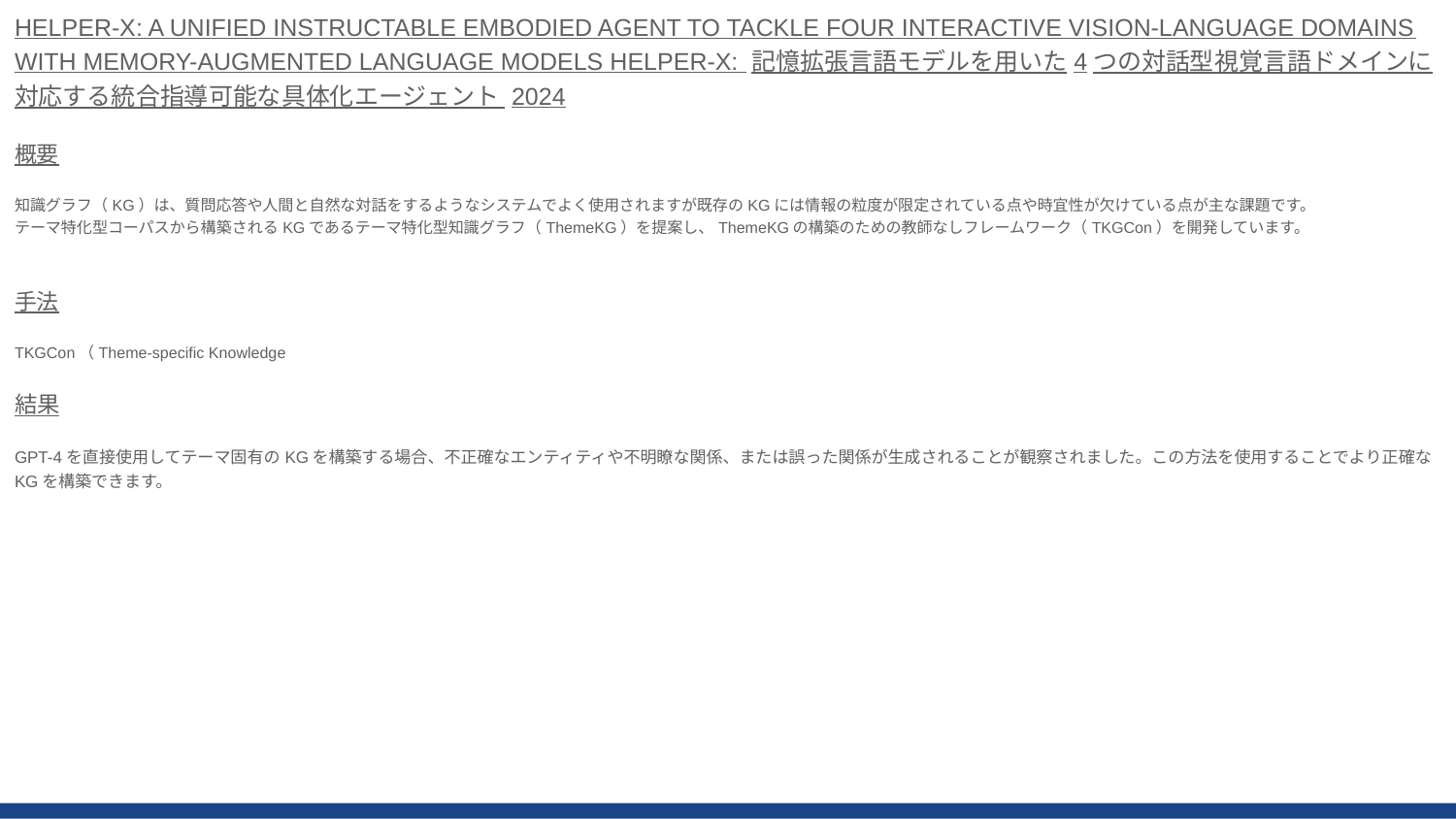

HELPER-X: A UNIFIED INSTRUCTABLE EMBODIED AGENT TO TACKLE FOUR INTERACTIVE VISION-LANGUAGE DOMAINS WITH MEMORY-AUGMENTED LANGUAGE MODELS HELPER-X: 記憶拡張言語モデルを用いた4つの対話型視覚言語ドメインに対応する統合指導可能な具体化エージェント 2024
概要
知識グラフ（KG）は、質問応答や人間と自然な対話をするようなシステムでよく使用されますが既存のKGには情報の粒度が限定されている点や時宜性が欠けている点が主な課題です。
テーマ特化型コーパスから構築されるKGであるテーマ特化型知識グラフ（ThemeKG）を提案し、ThemeKGの構築のための教師なしフレームワーク（TKGCon）を開発しています。
手法
TKGCon（Theme-specific Knowledge
結果
GPT-4を直接使用してテーマ固有のKGを構築する場合、不正確なエンティティや不明瞭な関係、または誤った関係が生成されることが観察されました。この方法を使用することでより正確なKGを構築できます。